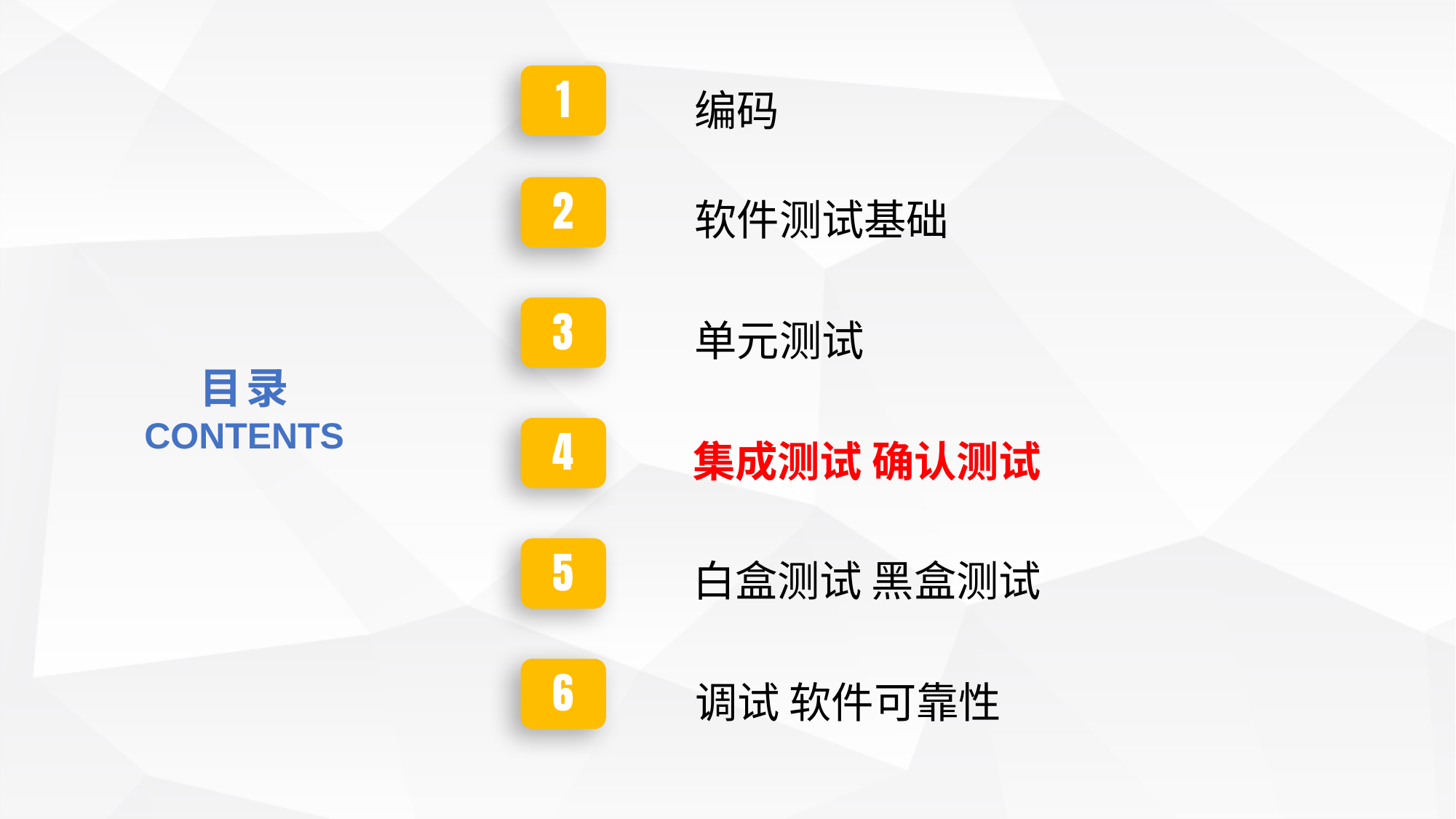

1
编码
2
软件测试基础
3
单元测试
目录
contents
4
集成测试 确认测试
5
白盒测试 黑盒测试
6
调试 软件可靠性